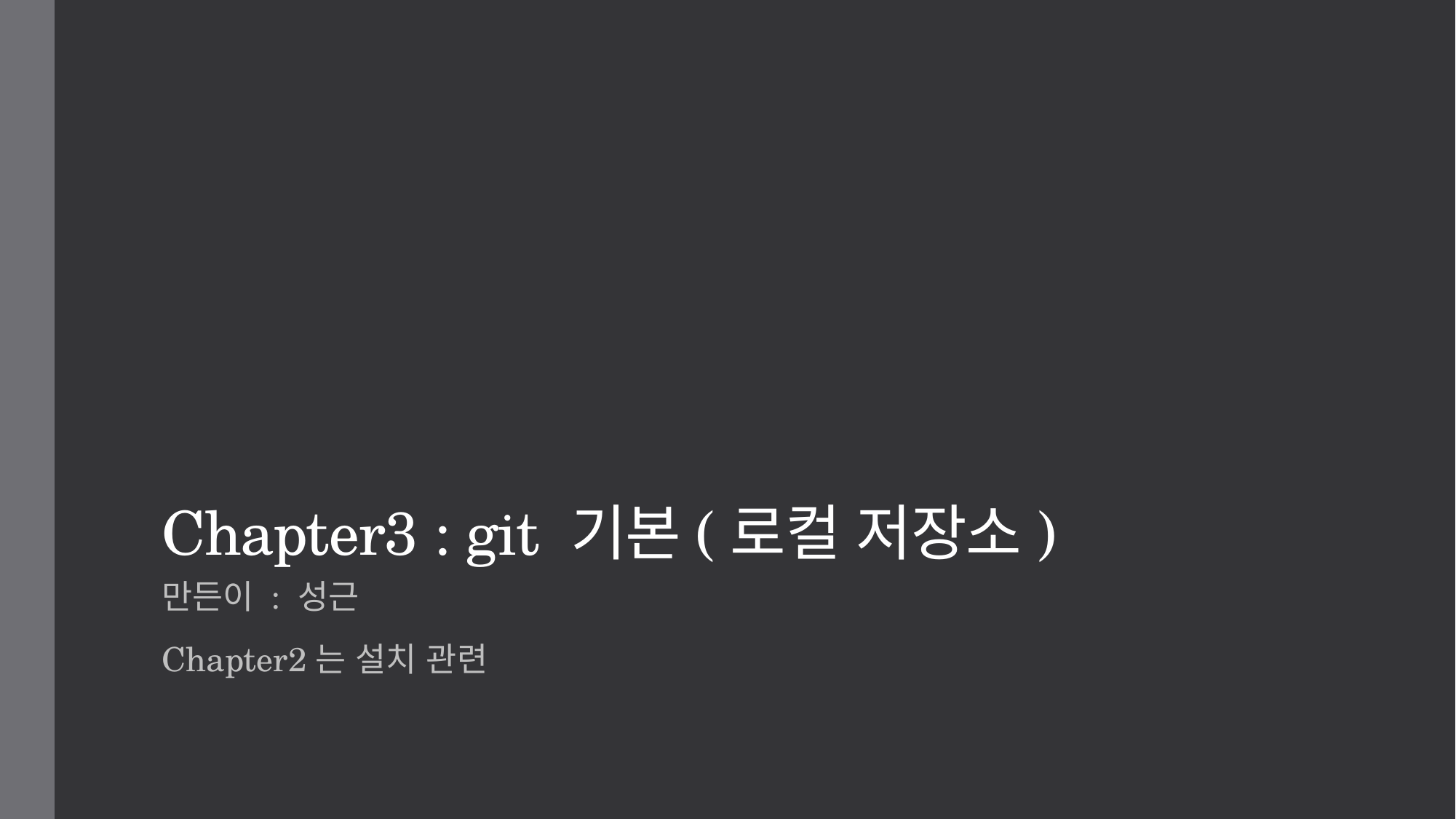

# Chapter3 : git 기본(로컬 저장소)
만든이 : 성근
Chapter2는 설치 관련